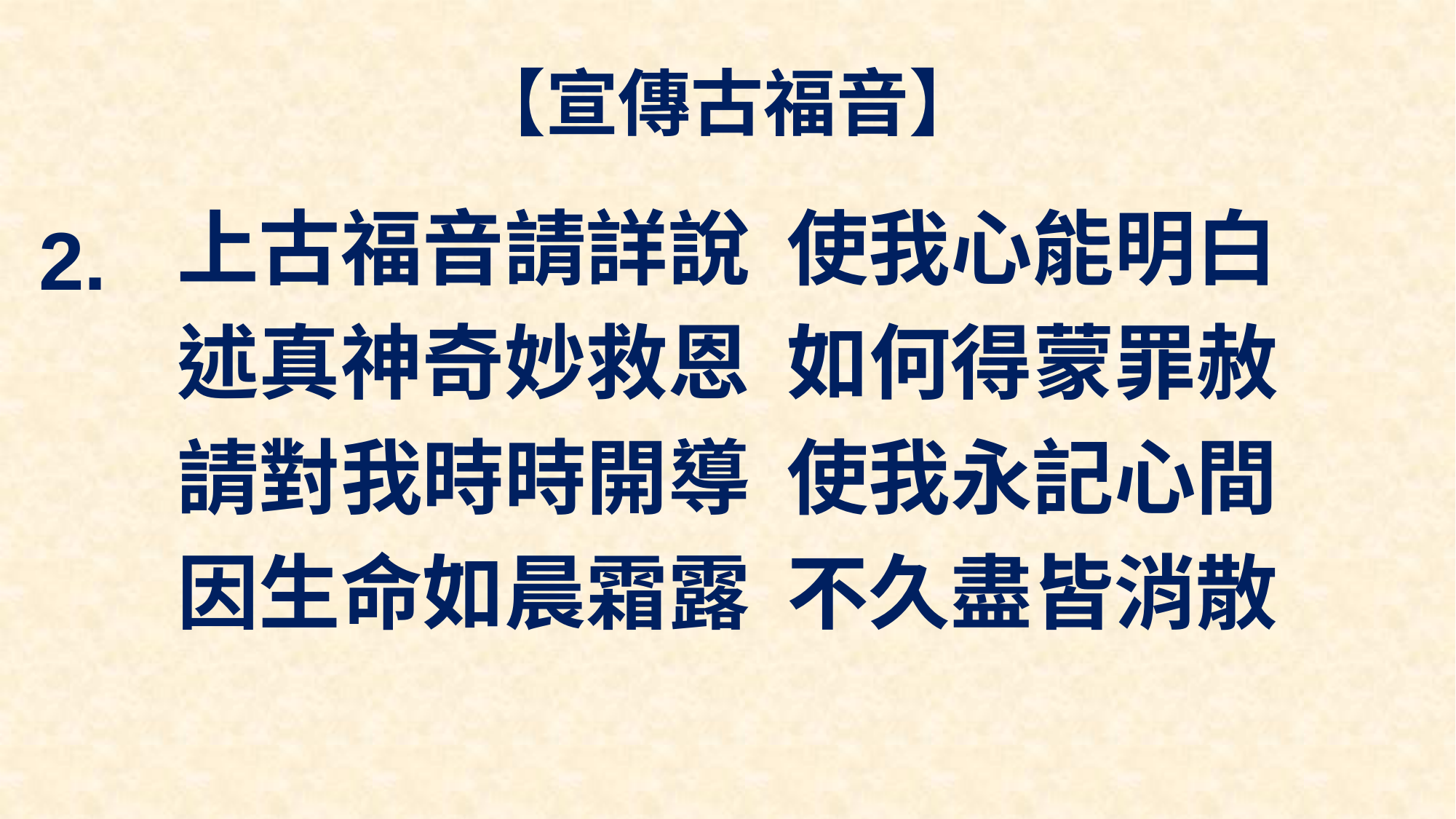

# 【宣傳古福音】
上古福音請詳說  使我心能明白
述真神奇妙救恩  如何得蒙罪赦
請對我時時開導  使我永記心間
因生命如晨霜露  不久盡皆消散
2.